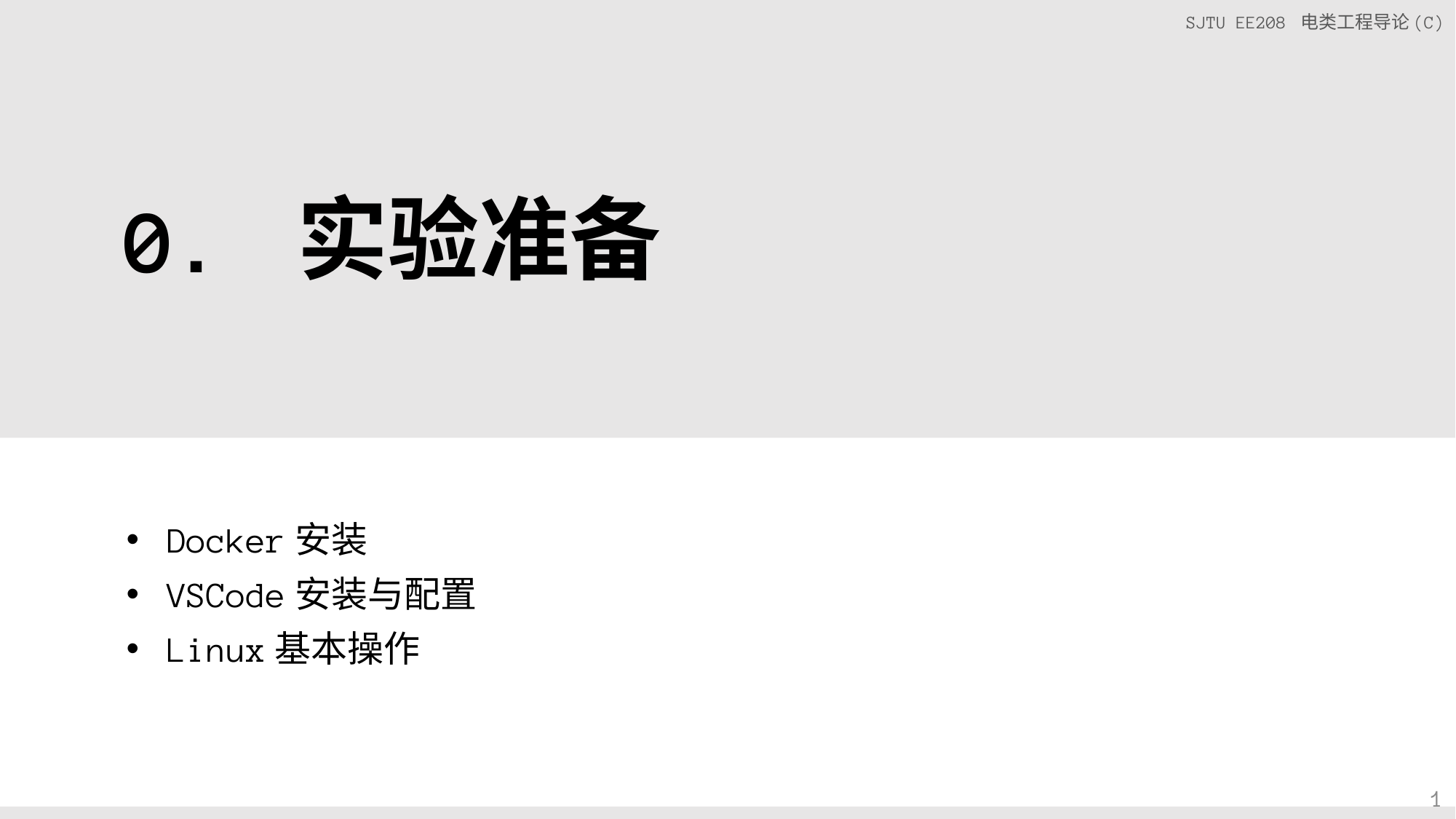

# 0. 实验准备
Docker安装
VSCode安装与配置
Linux基本操作
1